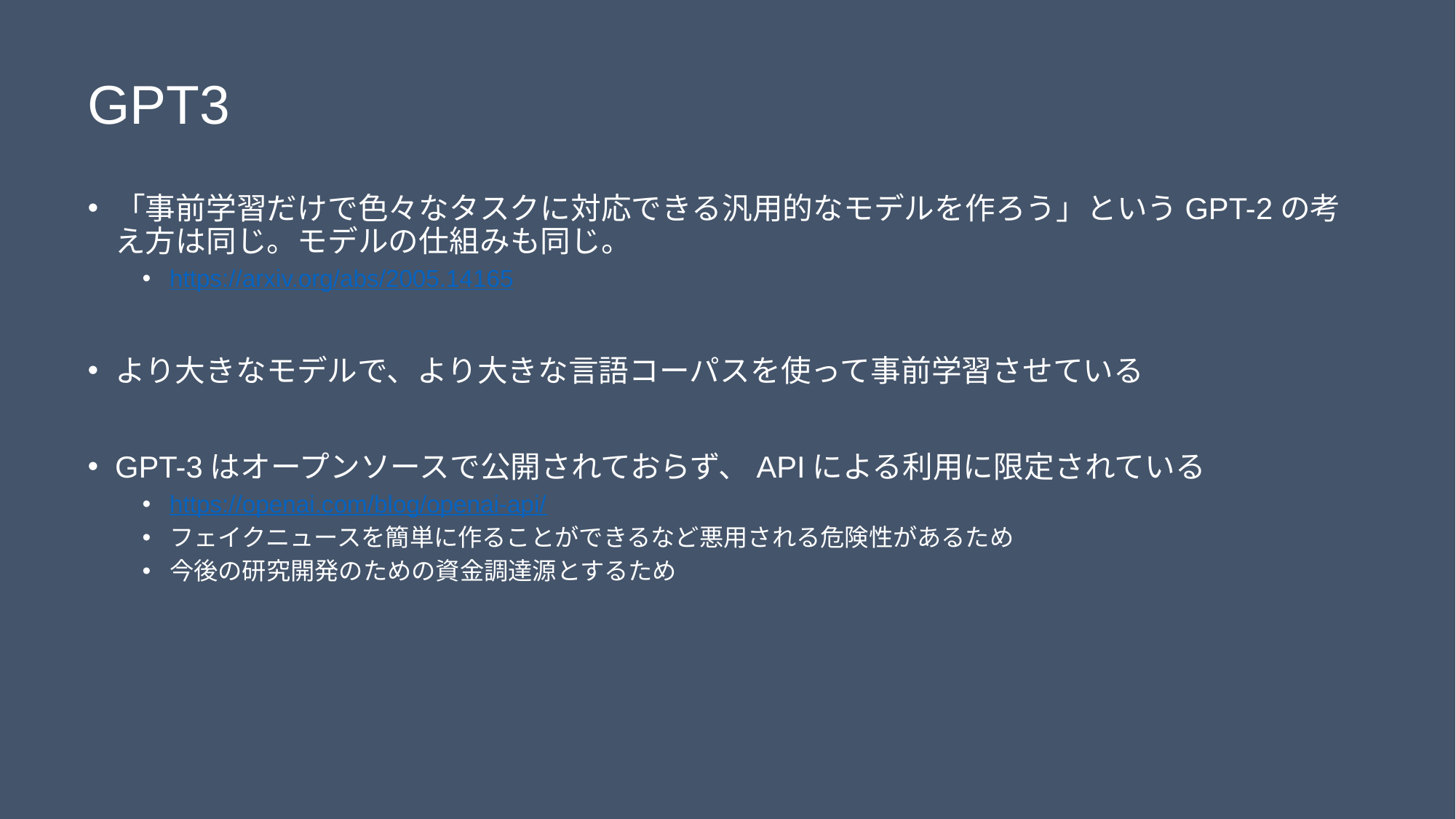

# GPT3
「事前学習だけで色々なタスクに対応できる汎用的なモデルを作ろう」というGPT-2の考え方は同じ。モデルの仕組みも同じ。
https://arxiv.org/abs/2005.14165

より大きなモデルで、より大きな言語コーパスを使って事前学習させている

GPT-3はオープンソースで公開されておらず、APIによる利用に限定されている
https://openai.com/blog/openai-api/
フェイクニュースを簡単に作ることができるなど悪用される危険性があるため
今後の研究開発のための資金調達源とするため